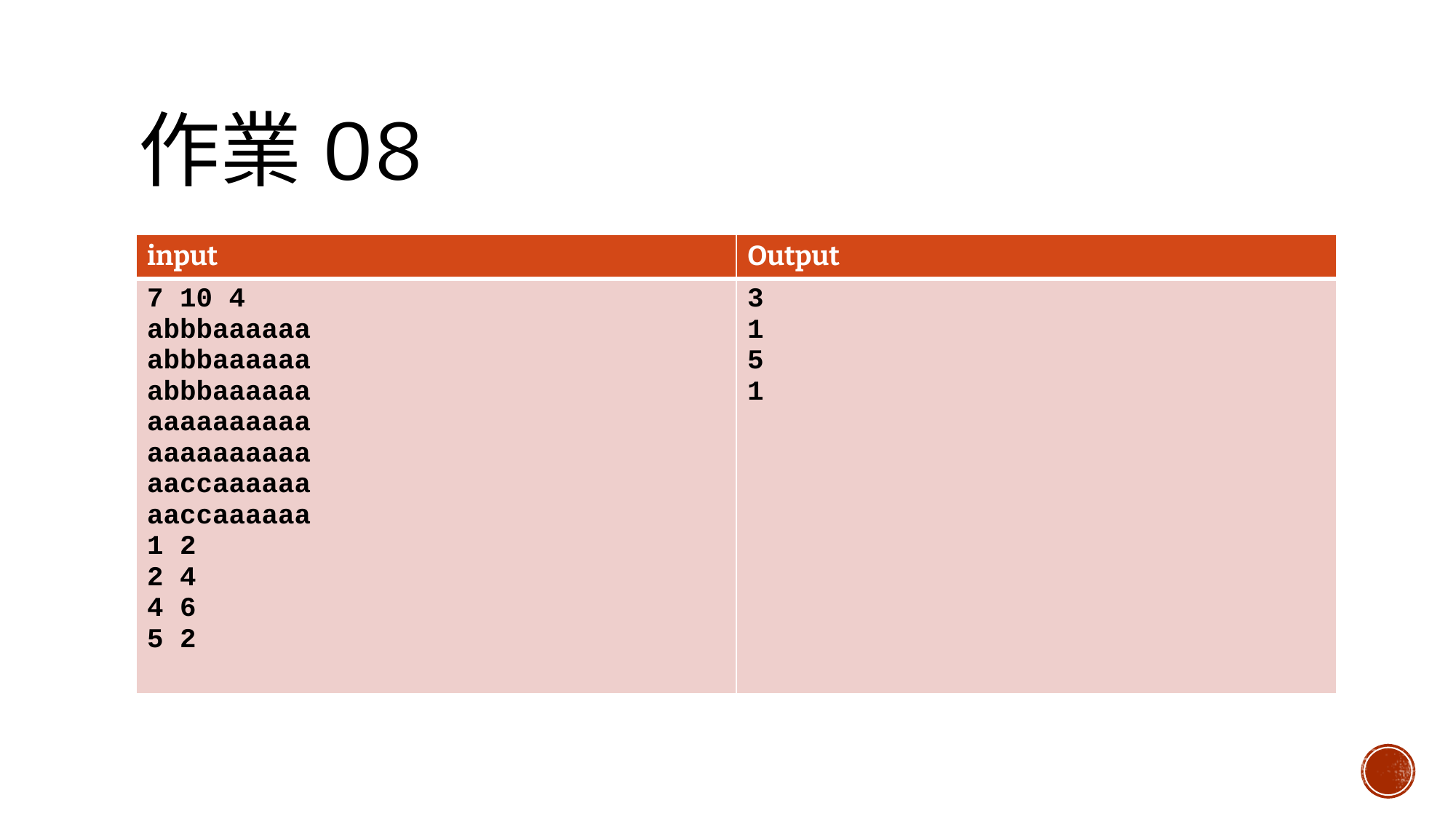

# 作業08
| input | Output |
| --- | --- |
| 7 10 4 abbbaaaaaa abbbaaaaaa abbbaaaaaa aaaaaaaaaa aaaaaaaaaa aaccaaaaaa aaccaaaaaa 1 2 2 4 4 6 5 2 | 3 1 5 1 |